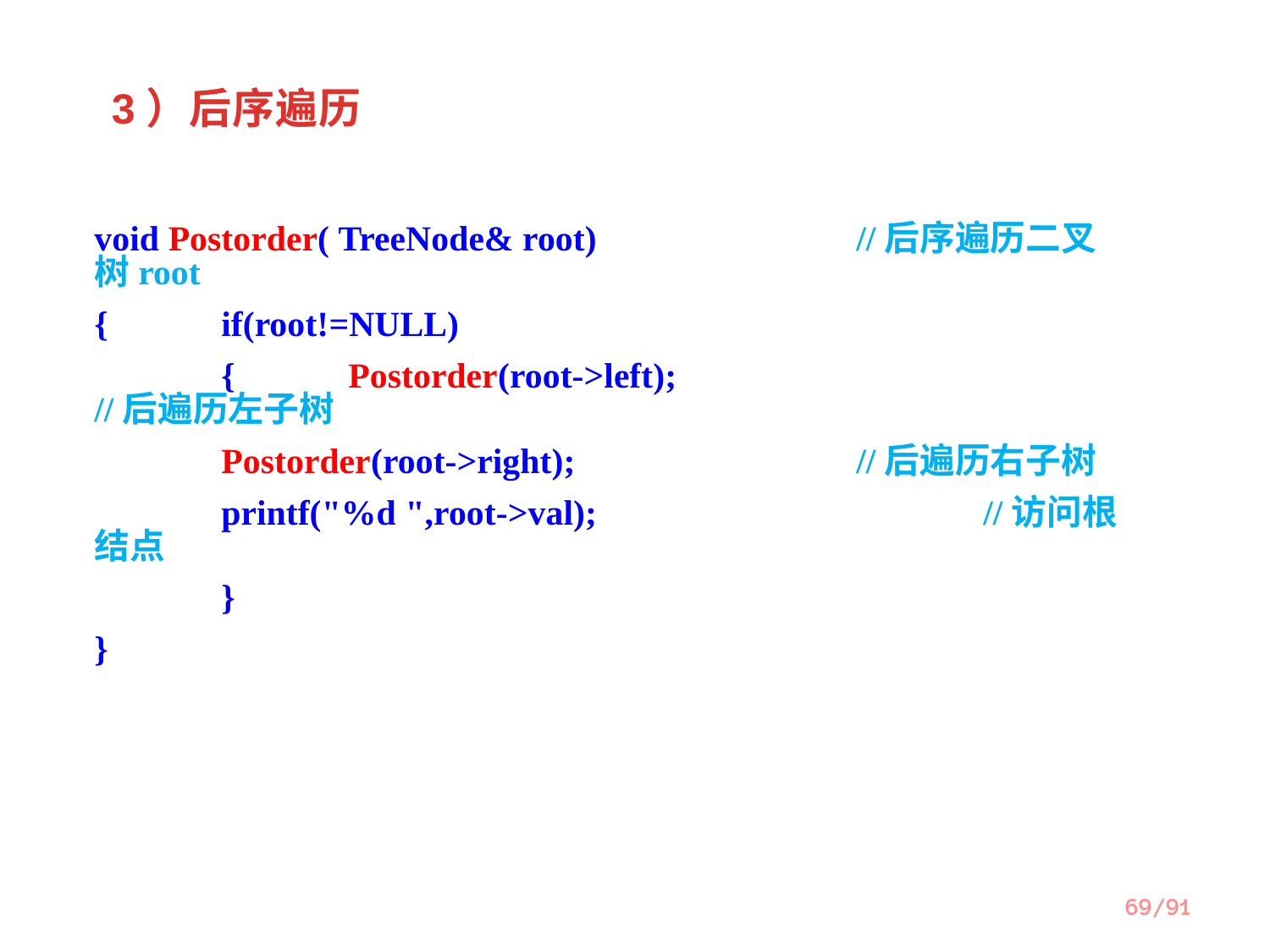

3）后序遍历
void Postorder( TreeNode& root)			//后序遍历二叉树root
{   	if(root!=NULL)
    	{	Postorder(root->left);				//后遍历左子树
        	Postorder(root->right);			//后遍历右子树
        	printf("%d ",root->val);  			//访问根结点
    	}
}
69/91